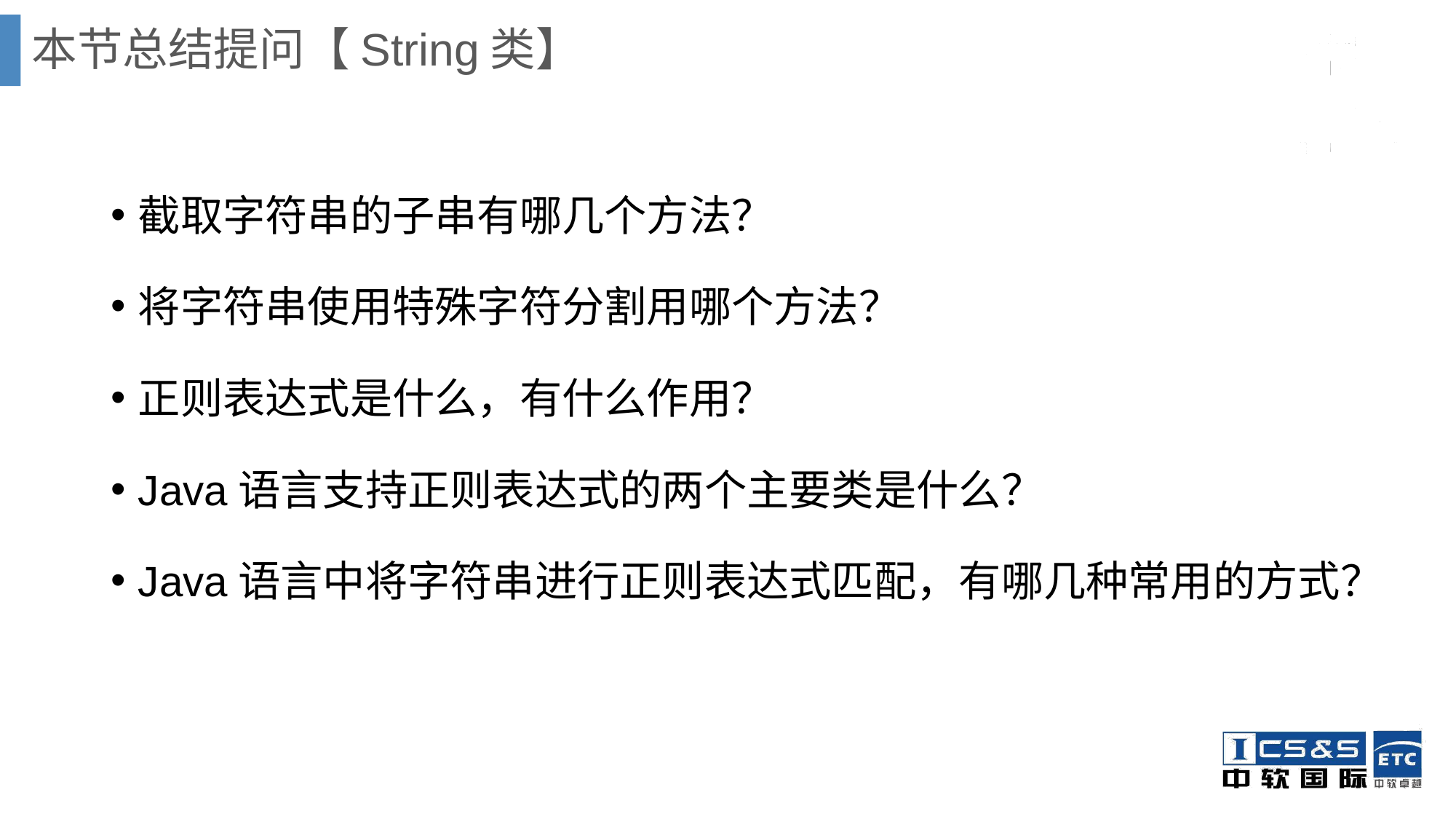

# 本节总结提问【String类】
截取字符串的子串有哪几个方法？
将字符串使用特殊字符分割用哪个方法？
正则表达式是什么，有什么作用？
Java语言支持正则表达式的两个主要类是什么？
Java语言中将字符串进行正则表达式匹配，有哪几种常用的方式？